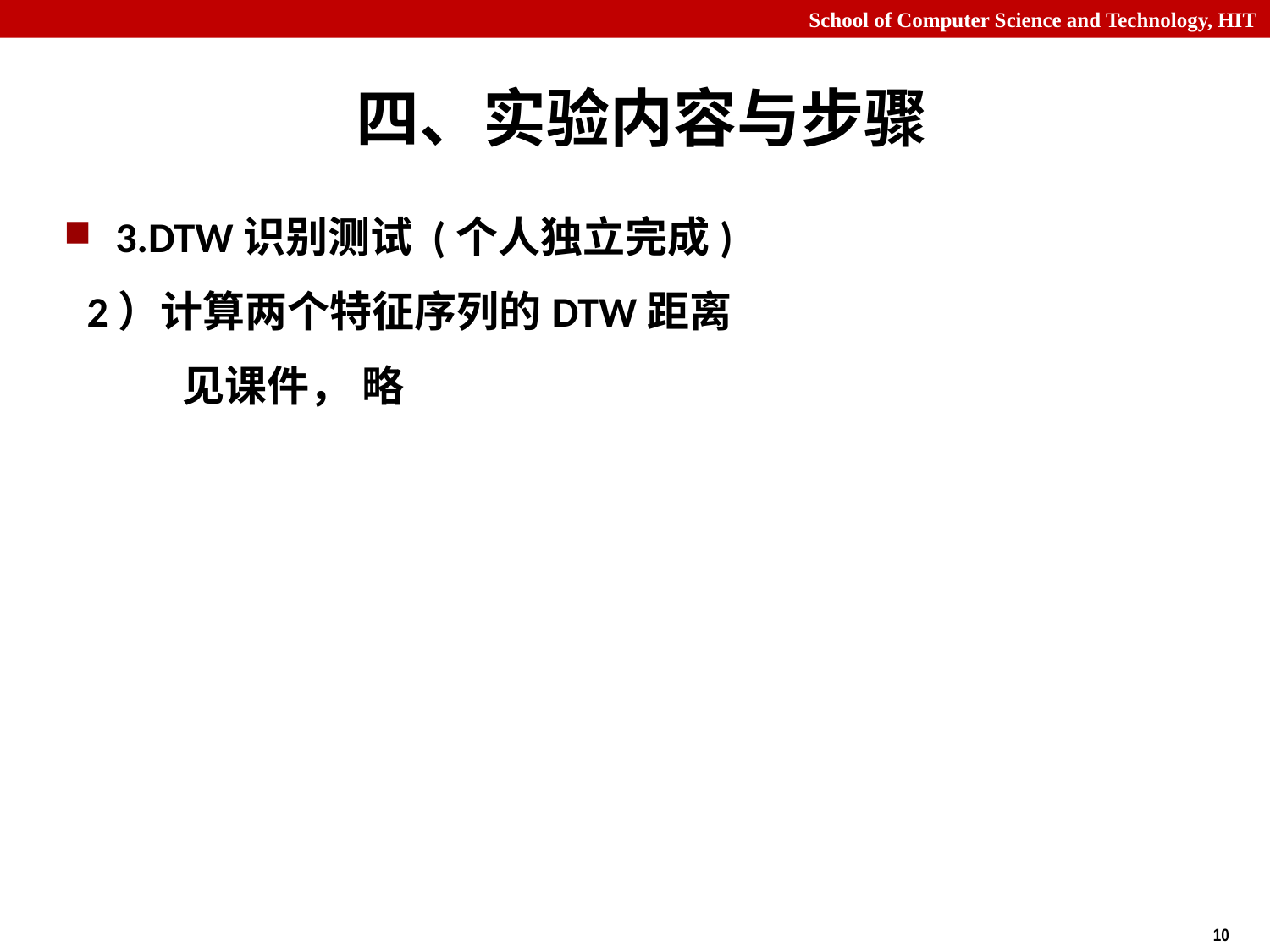

# 四、实验内容与步骤
3.DTW识别测试 (个人独立完成)
  2）计算两个特征序列的DTW距离
           见课件， 略